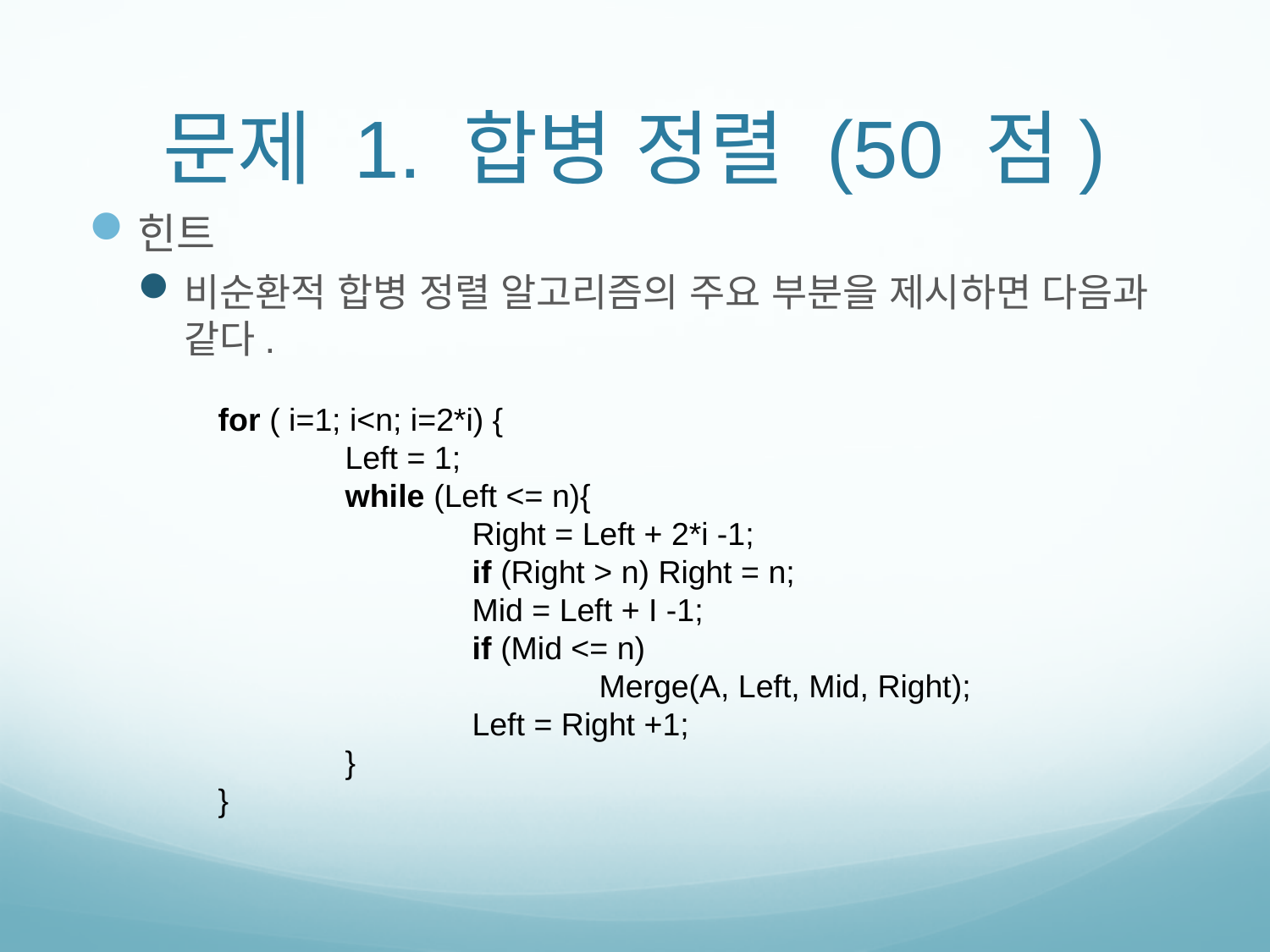

# 문제 1. 합병 정렬 (50 점)
힌트
비순환적 합병 정렬 알고리즘의 주요 부분을 제시하면 다음과 같다.

for ( i=1; i<n; i=2*i) {
	Left = 1;
	while (Left <= n){
		Right = Left + 2*i -1;
		if (Right > n) Right = n;
		Mid = Left + I -1;
		if (Mid <= n)
			Merge(A, Left, Mid, Right);
		Left = Right +1;
	}
}